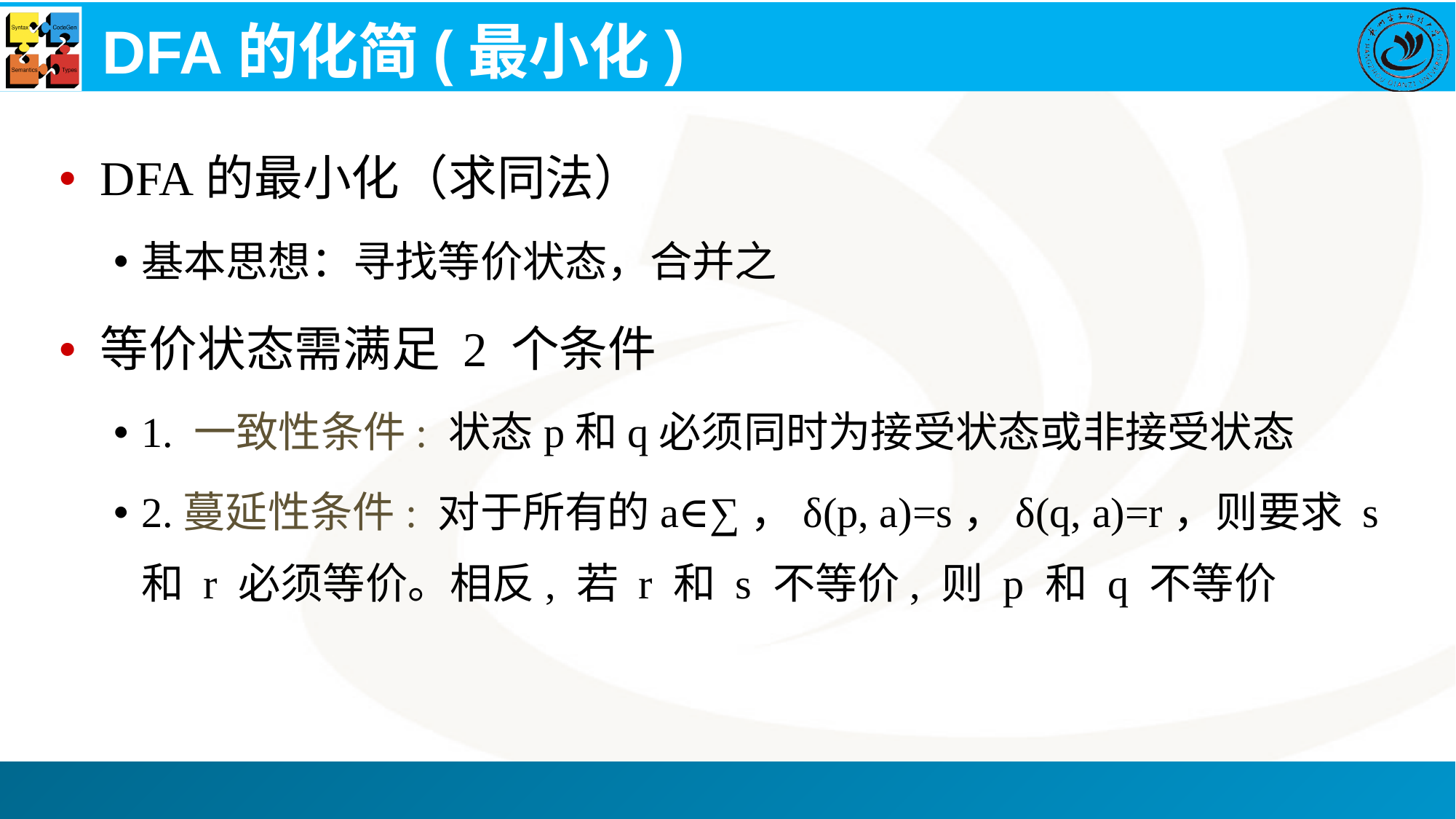

# DFA的化简(最小化)
DFA的最小化（求同法）
基本思想：寻找等价状态，合并之
等价状态需满足 2 个条件
1. 一致性条件: 状态p和q必须同时为接受状态或非接受状态
2.蔓延性条件: 对于所有的a∈∑，δ(p, a)=s，δ(q, a)=r，则要求 s 和 r 必须等价。相反, 若 r 和 s 不等价, 则 p 和 q 不等价
57